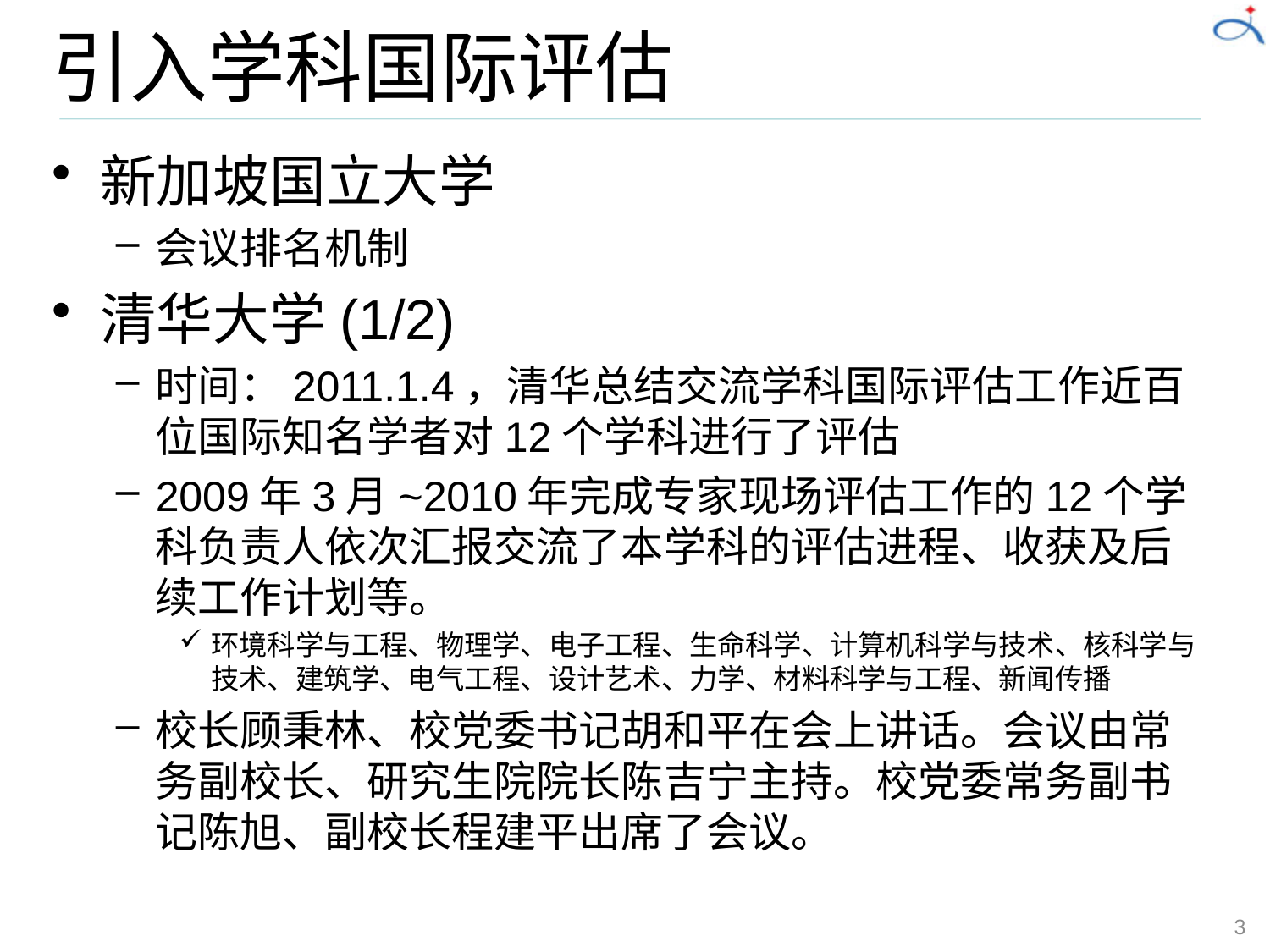

# 引入学科国际评估
新加坡国立大学
会议排名机制
清华大学(1/2)
时间：2011.1.4，清华总结交流学科国际评估工作近百位国际知名学者对12个学科进行了评估
2009年3月~2010年完成专家现场评估工作的12个学科负责人依次汇报交流了本学科的评估进程、收获及后续工作计划等。
环境科学与工程、物理学、电子工程、生命科学、计算机科学与技术、核科学与技术、建筑学、电气工程、设计艺术、力学、材料科学与工程、新闻传播
校长顾秉林、校党委书记胡和平在会上讲话。会议由常务副校长、研究生院院长陈吉宁主持。校党委常务副书记陈旭、副校长程建平出席了会议。
3